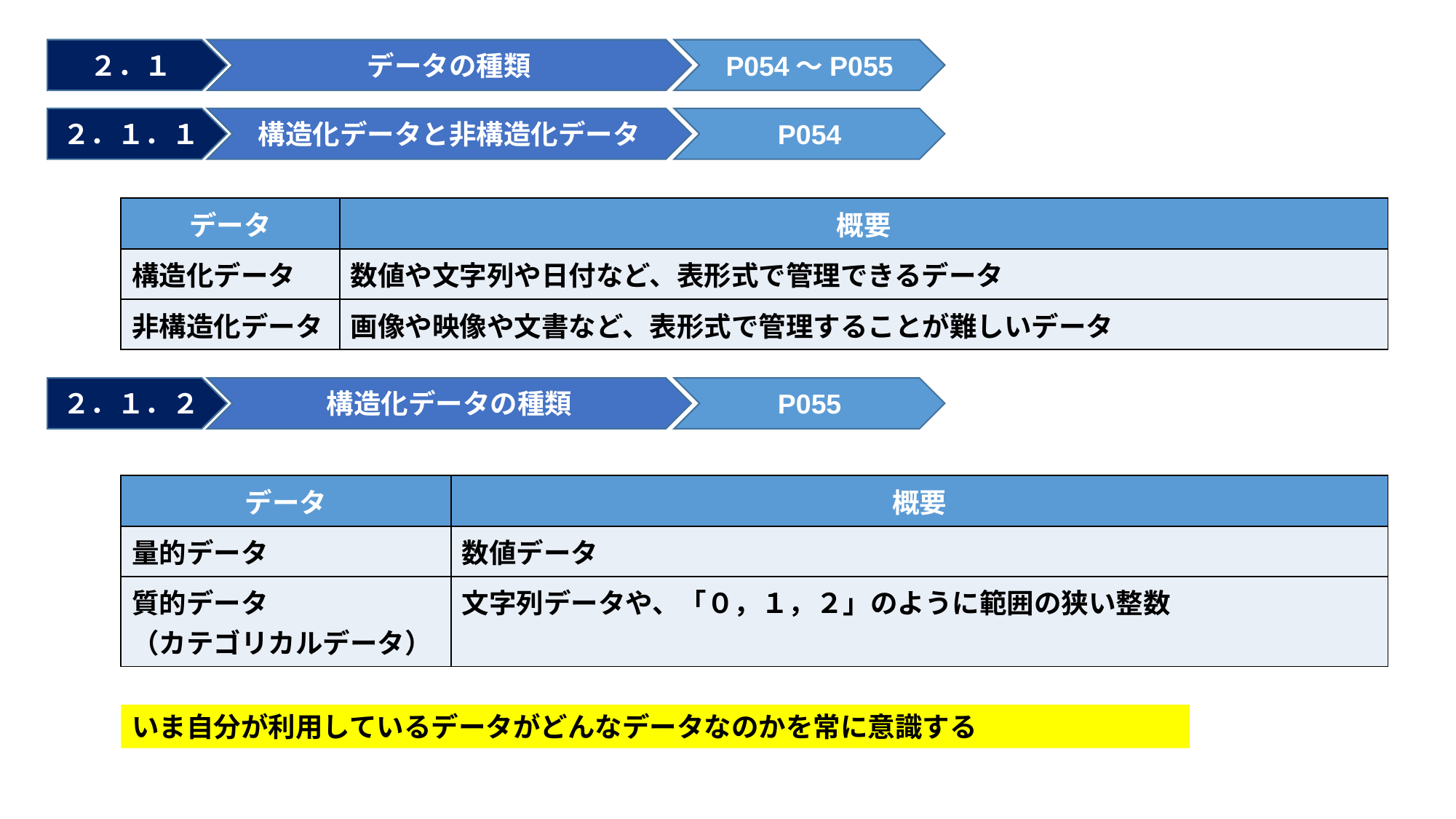

２．１
データの種類
P054～P055
２．１．１
構造化データと非構造化データ
P054
| データ | 概要 |
| --- | --- |
| 構造化データ | 数値や文字列や日付など、表形式で管理できるデータ |
| 非構造化データ | 画像や映像や文書など、表形式で管理することが難しいデータ |
２．１．２
構造化データの種類
P055
| データ | 概要 |
| --- | --- |
| 量的データ | 数値データ |
| 質的データ （カテゴリカルデータ） | 文字列データや、「０，１，２」のように範囲の狭い整数 |
いま自分が利用しているデータがどんなデータなのかを常に意識する